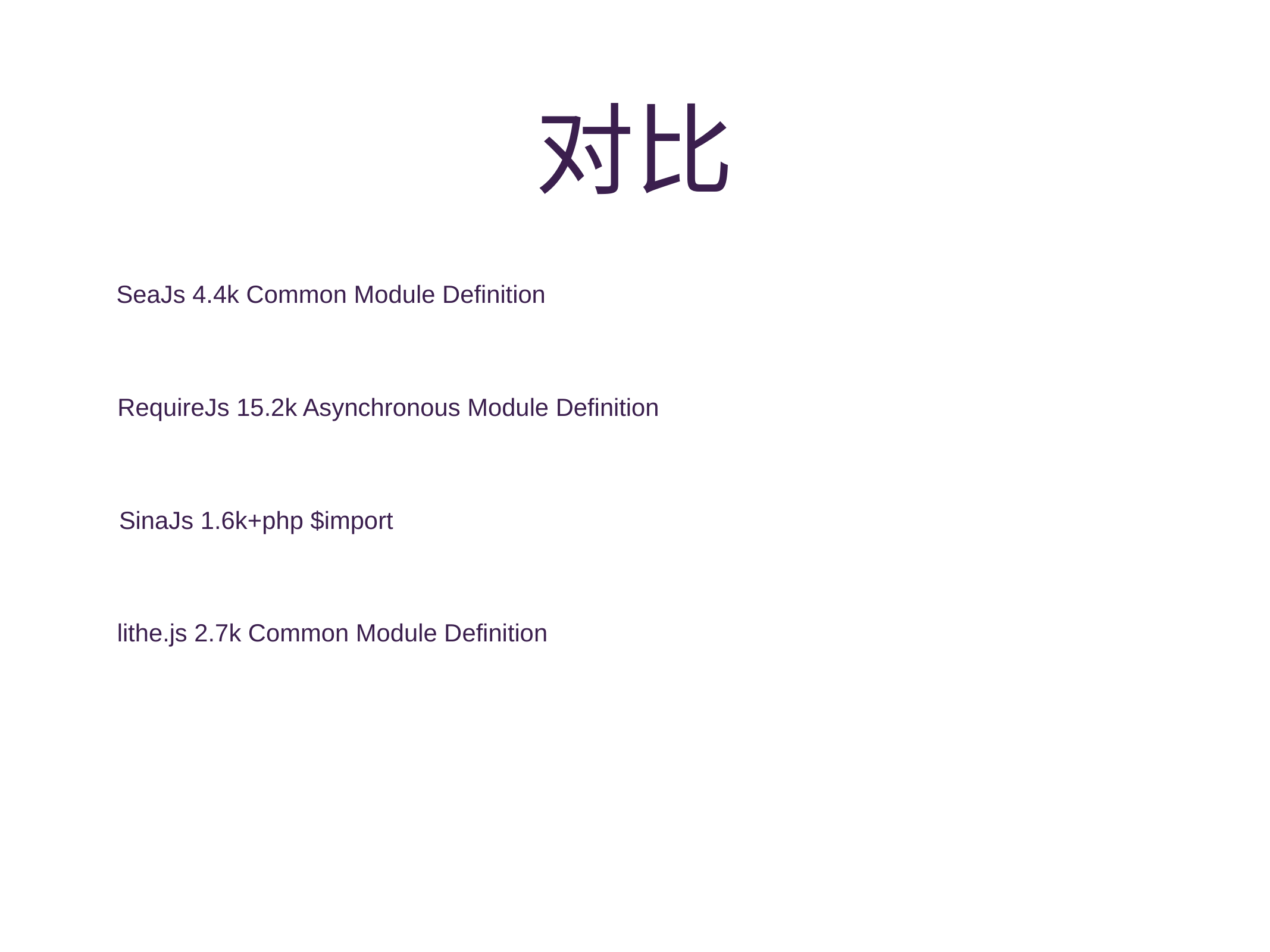

对比
SeaJs 4.4k Common Module Definition
RequireJs 15.2k Asynchronous Module Definition
SinaJs 1.6k+php $import
lithe.js 2.7k Common Module Definition